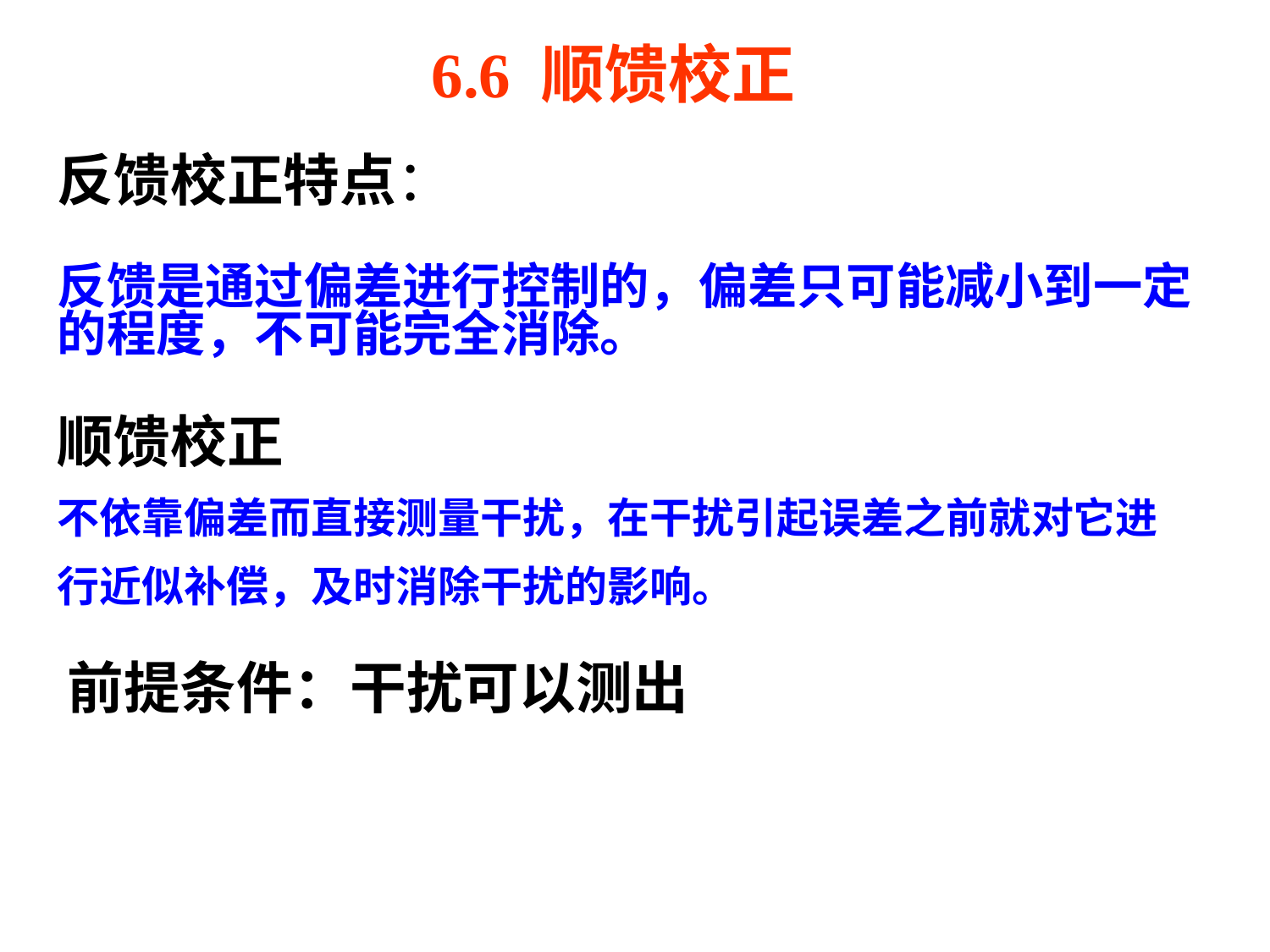

6.6 顺馈校正
反馈校正特点：

反馈是通过偏差进行控制的，偏差只可能减小到一定的程度，不可能完全消除。
顺馈校正
不依靠偏差而直接测量干扰，在干扰引起误差之前就对它进行近似补偿，及时消除干扰的影响。
前提条件：干扰可以测出